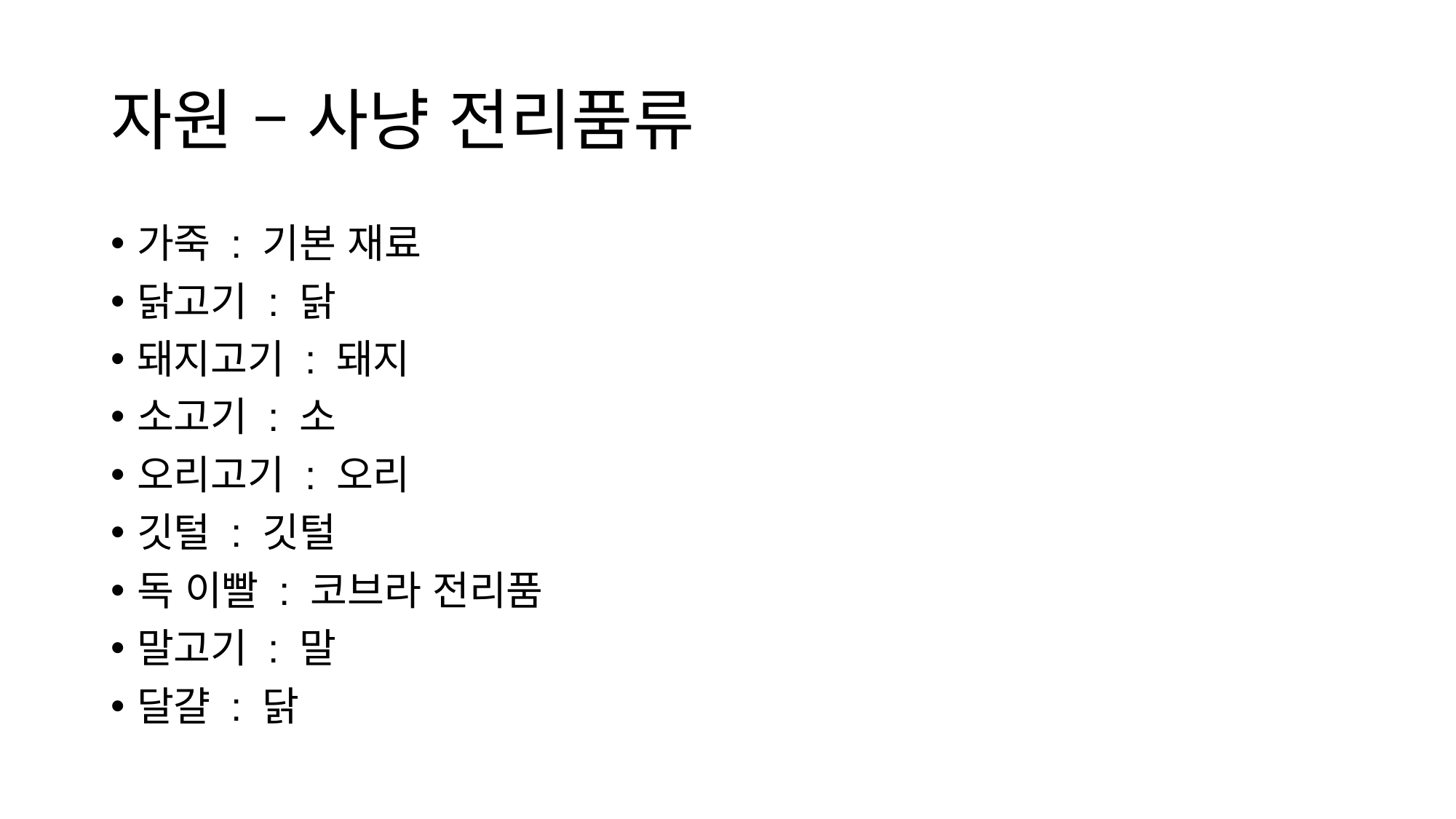

# 자원 – 사냥 전리품류
가죽 : 기본 재료
닭고기 : 닭
돼지고기 : 돼지
소고기 : 소
오리고기 : 오리
깃털 : 깃털
독 이빨 : 코브라 전리품
말고기 : 말
달걀 : 닭